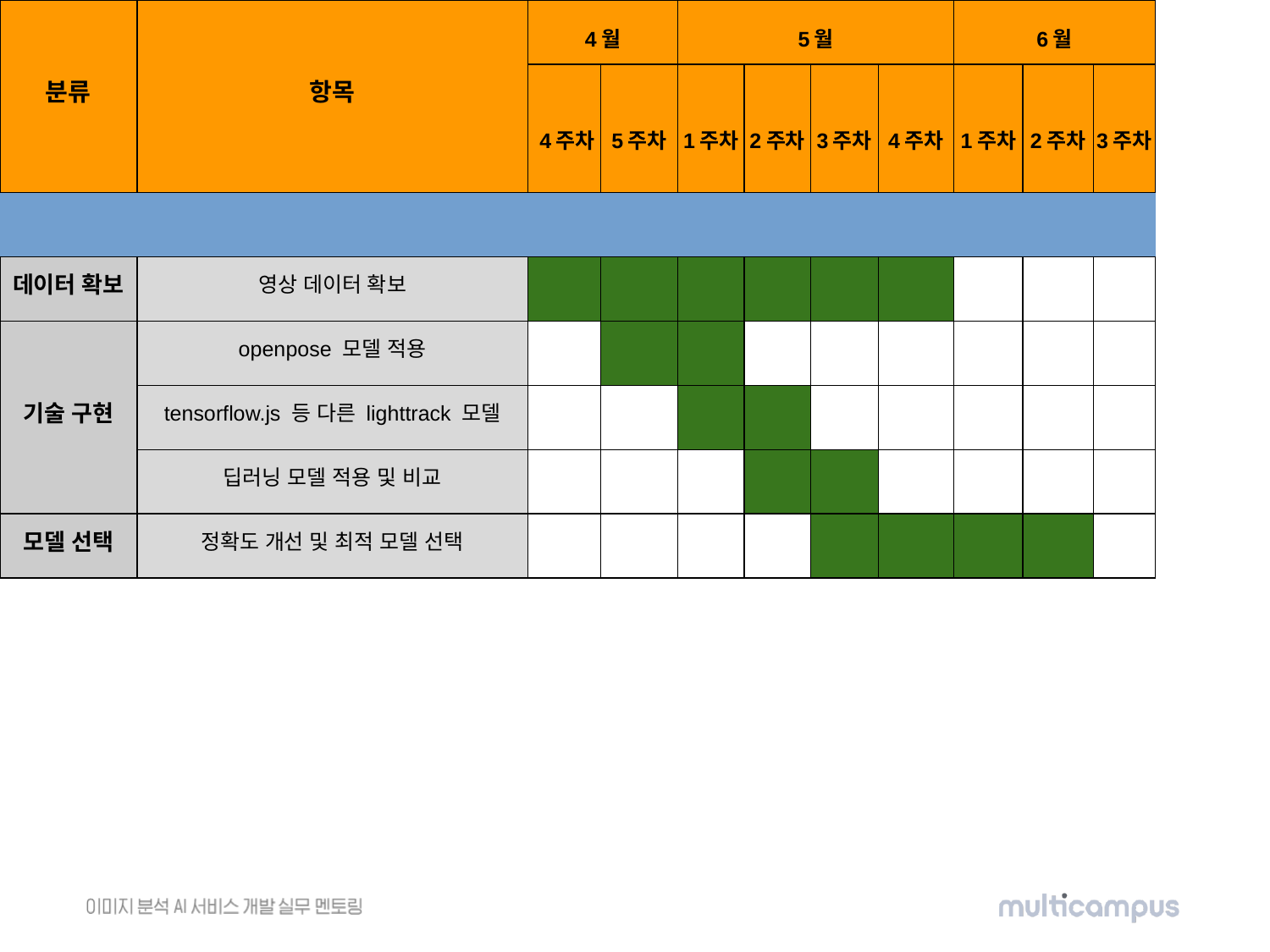

# 추진 일정
| 분류 | 항목 | 4월 |  | 5월 |  |  |  | 6월 |  |  |
| --- | --- | --- | --- | --- | --- | --- | --- | --- | --- | --- |
|  |  | 4주차 | 5주차 | 1주차 | 2주차 | 3주차 | 4주차 | 1주차 | 2주차 | 3주차 |
|  |  |  |  |  |  |  |  |  |  |  |
| 데이터 확보 | 영상 데이터 확보 |  |  |  |  |  |  |  |  |  |
| 기술 구현 | openpose 모델 적용 |  |  |  |  |  |  |  |  |  |
|  | tensorflow.js 등 다른 lighttrack 모델 |  |  |  |  |  |  |  |  |  |
|  | 딥러닝 모델 적용 및 비교 |  |  |  |  |  |  |  |  |  |
| 모델 선택 | 정확도 개선 및 최적 모델 선택 |  |  |  |  |  |  |  |  |  |
| 웹 서비스 | Django (정형화된 프레임워크) Flask (좀더 가벼운 프레임워크) |  |  |  |  |  |  |  |  |  |